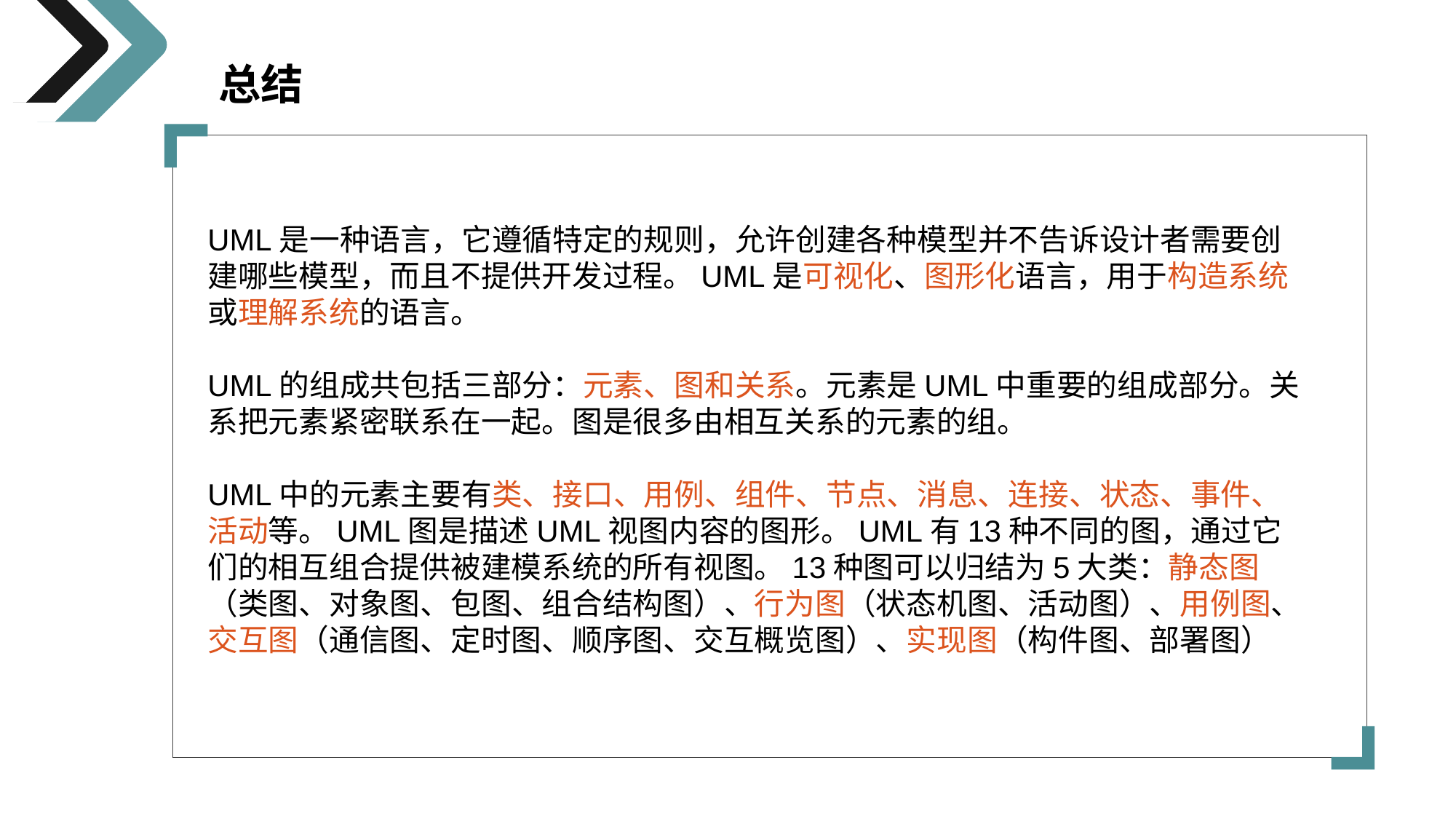

总结

UML是一种语言，它遵循特定的规则，允许创建各种模型并不告诉设计者需要创建哪些模型，而且不提供开发过程。UML是可视化、图形化语言，用于构造系统或理解系统的语言。

UML的组成共包括三部分：元素、图和关系。元素是UML中重要的组成部分。关系把元素紧密联系在一起。图是很多由相互关系的元素的组。

UML中的元素主要有类、接口、用例、组件、节点、消息、连接、状态、事件、活动等。UML图是描述UML视图内容的图形。UML有13种不同的图，通过它们的相互组合提供被建模系统的所有视图。13种图可以归结为5大类：静态图（类图、对象图、包图、组合结构图）、行为图（状态机图、活动图）、用例图、交互图（通信图、定时图、顺序图、交互概览图）、实现图（构件图、部署图）